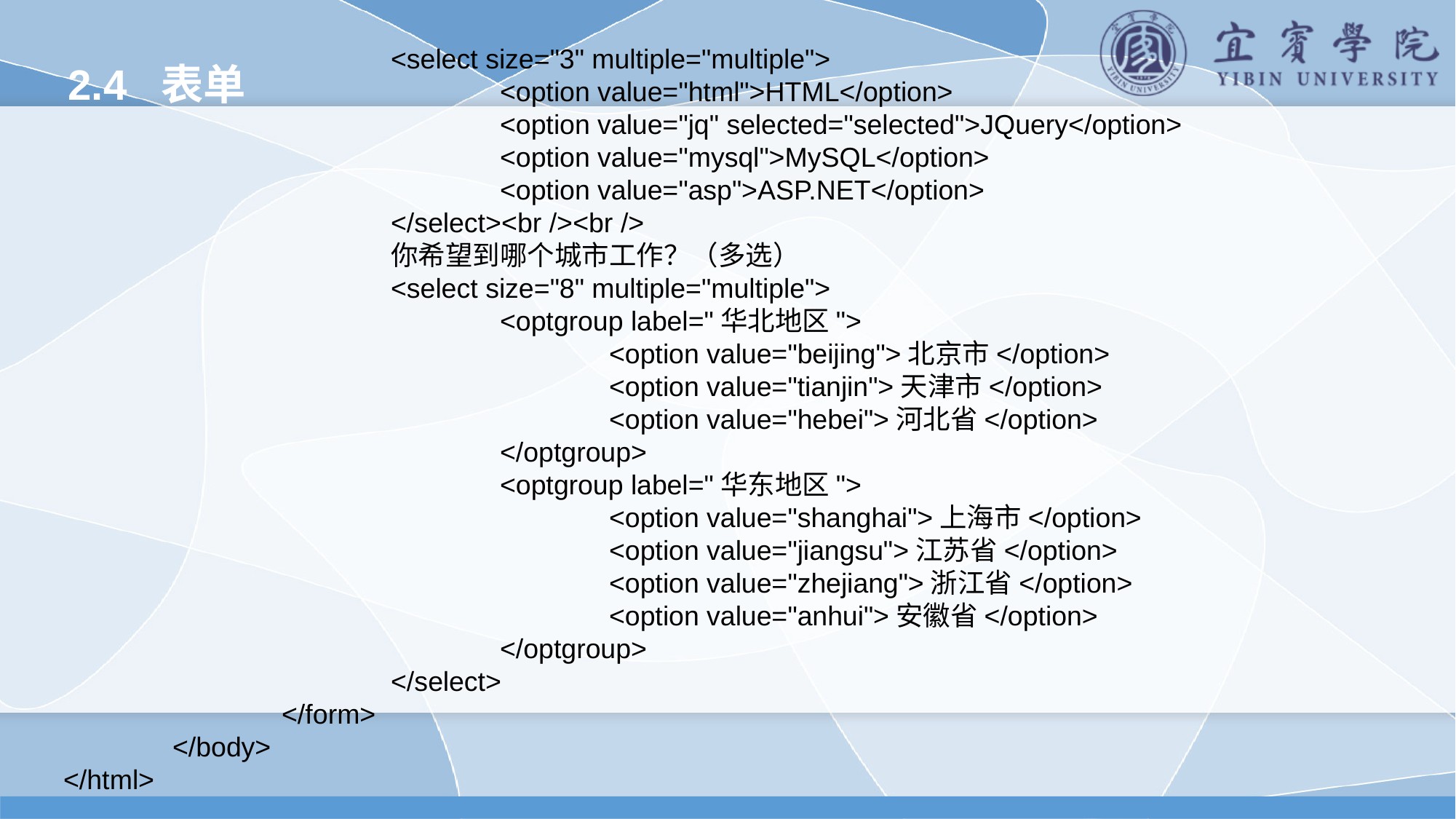

<select size="3" multiple="multiple">
				<option value="html">HTML</option>
				<option value="jq" selected="selected">JQuery</option>
				<option value="mysql">MySQL</option>
				<option value="asp">ASP.NET</option>
			</select><br /><br />
			你希望到哪个城市工作？（多选）
			<select size="8" multiple="multiple">
				<optgroup label="华北地区">
					<option value="beijing">北京市</option>
					<option value="tianjin">天津市</option>
					<option value="hebei">河北省</option>
				</optgroup>
				<optgroup label="华东地区">
					<option value="shanghai">上海市</option>
					<option value="jiangsu">江苏省</option>
					<option value="zhejiang">浙江省</option>
					<option value="anhui">安徽省</option>
				</optgroup>
			</select>
		</form>
	</body>
</html>
2.4  表单